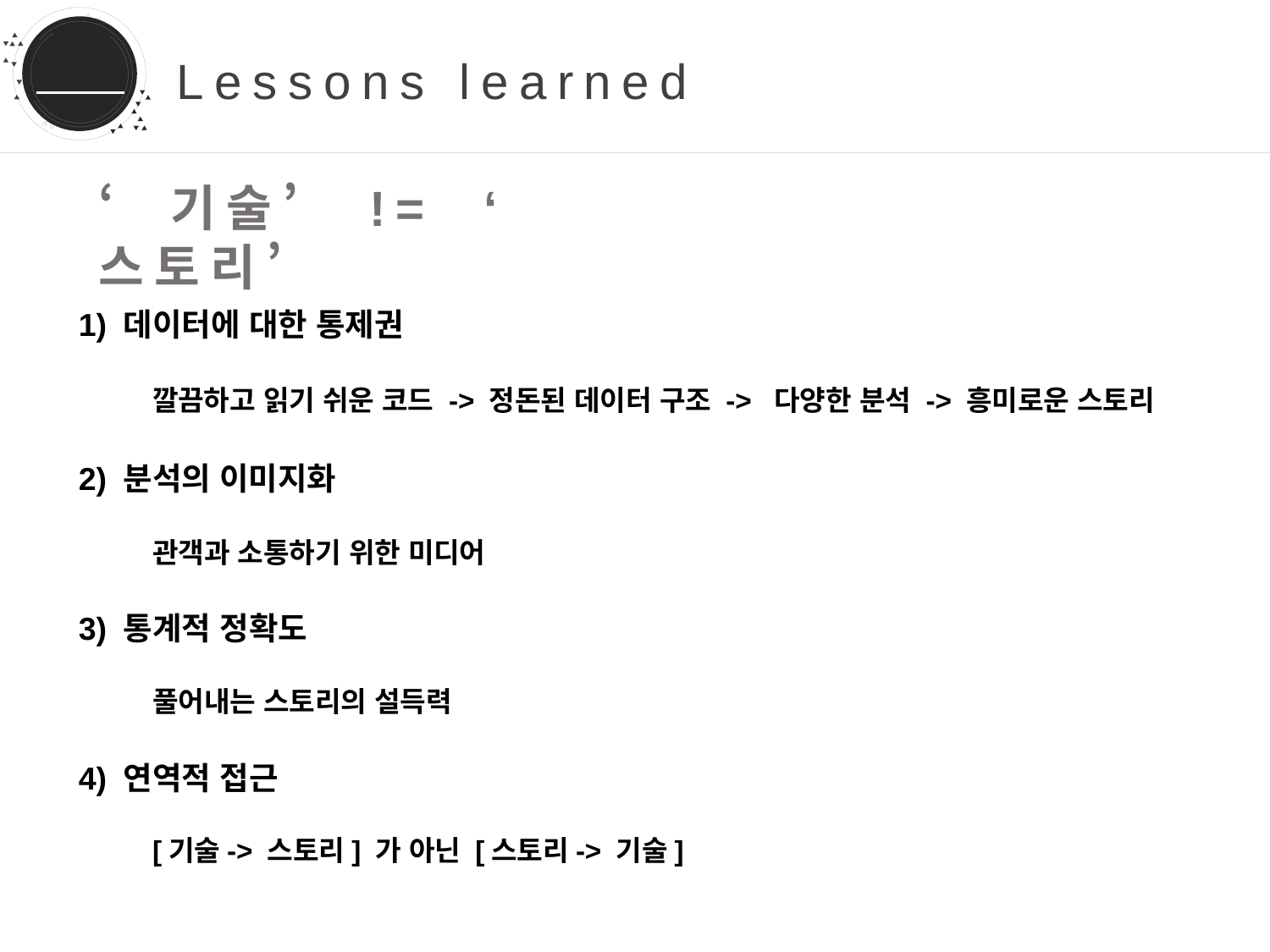

MelonPY
# Lessons learned
DESIGNED BY L@RGO
‘기술’  !=  ‘스토리’
1) 데이터에 대한 통제권
깔끔하고 읽기 쉬운 코드 -> 정돈된 데이터 구조 ->  다양한 분석 -> 흥미로운 스토리
2) 분석의 이미지화
관객과 소통하기 위한 미디어
3) 통계적 정확도
풀어내는 스토리의 설득력
4) 연역적 접근
[기술-> 스토리] 가 아닌 [스토리-> 기술]